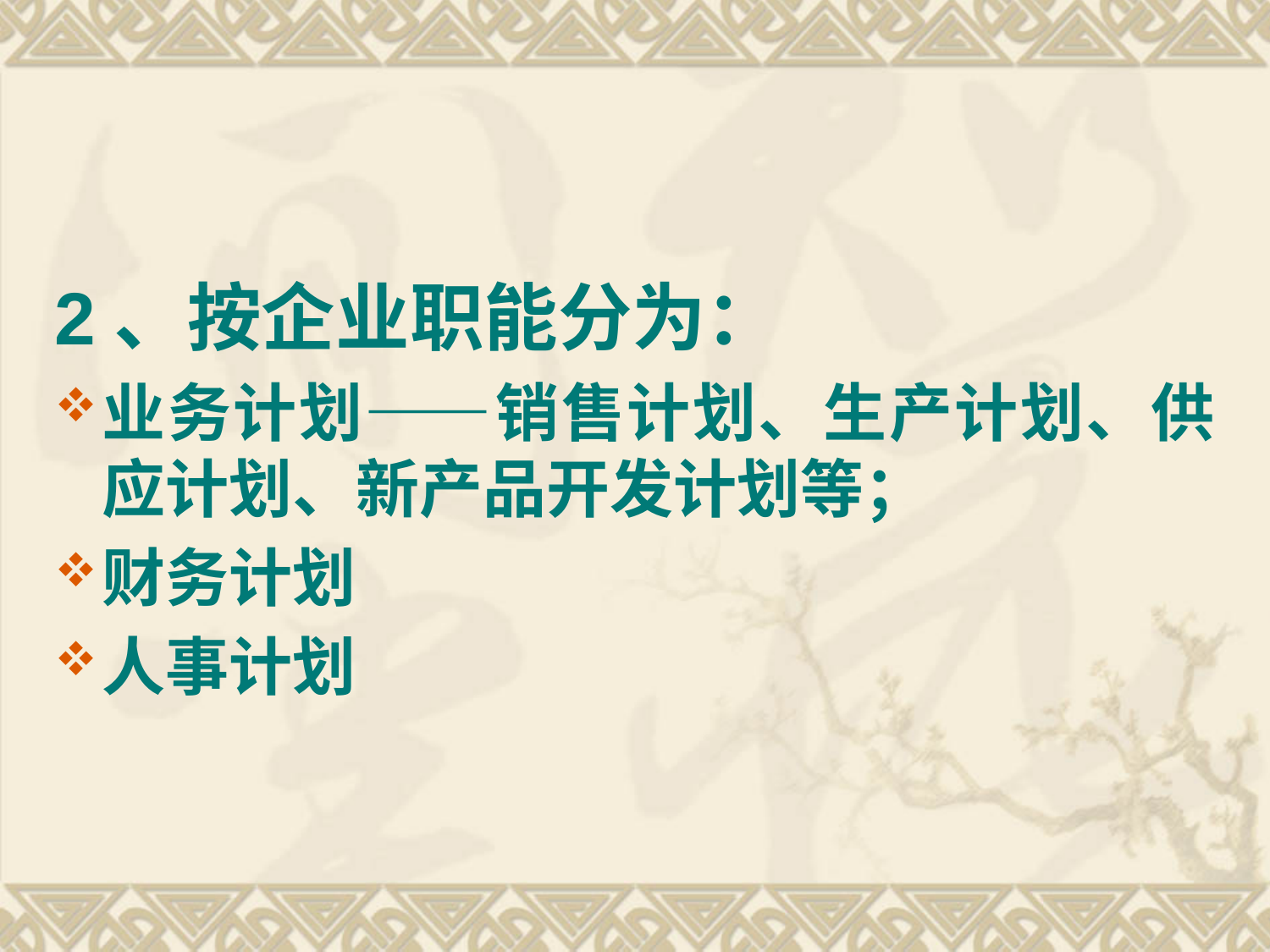

#
2、按企业职能分为：
业务计划——销售计划、生产计划、供应计划、新产品开发计划等；
财务计划
人事计划